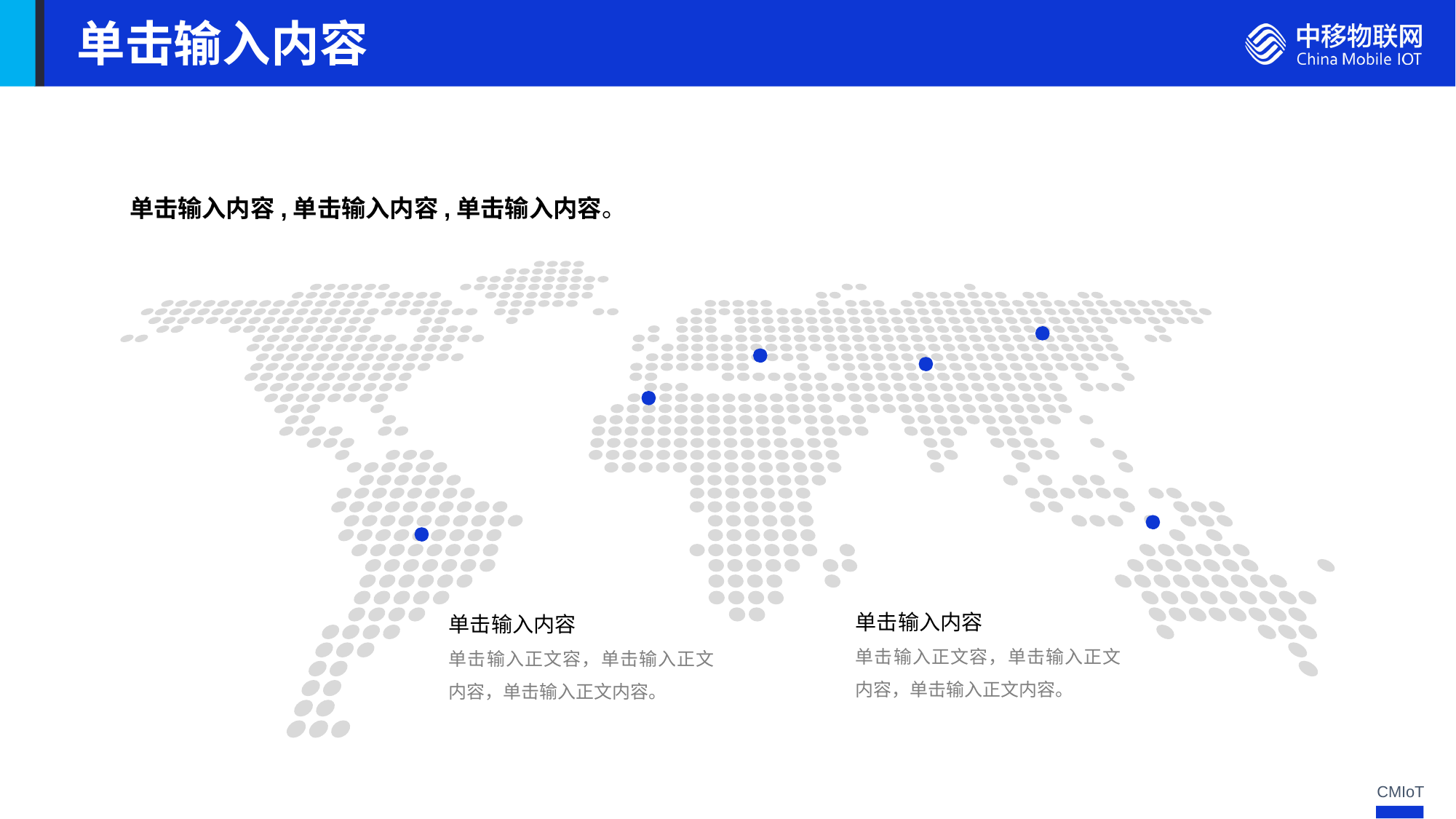

单击输入内容
单击输入内容,单击输入内容,单击输入内容。

单击输入内容
单击输入正文容，单击输入正文内容，单击输入正文内容。
单击输入内容
单击输入正文容，单击输入正文内容，单击输入正文内容。